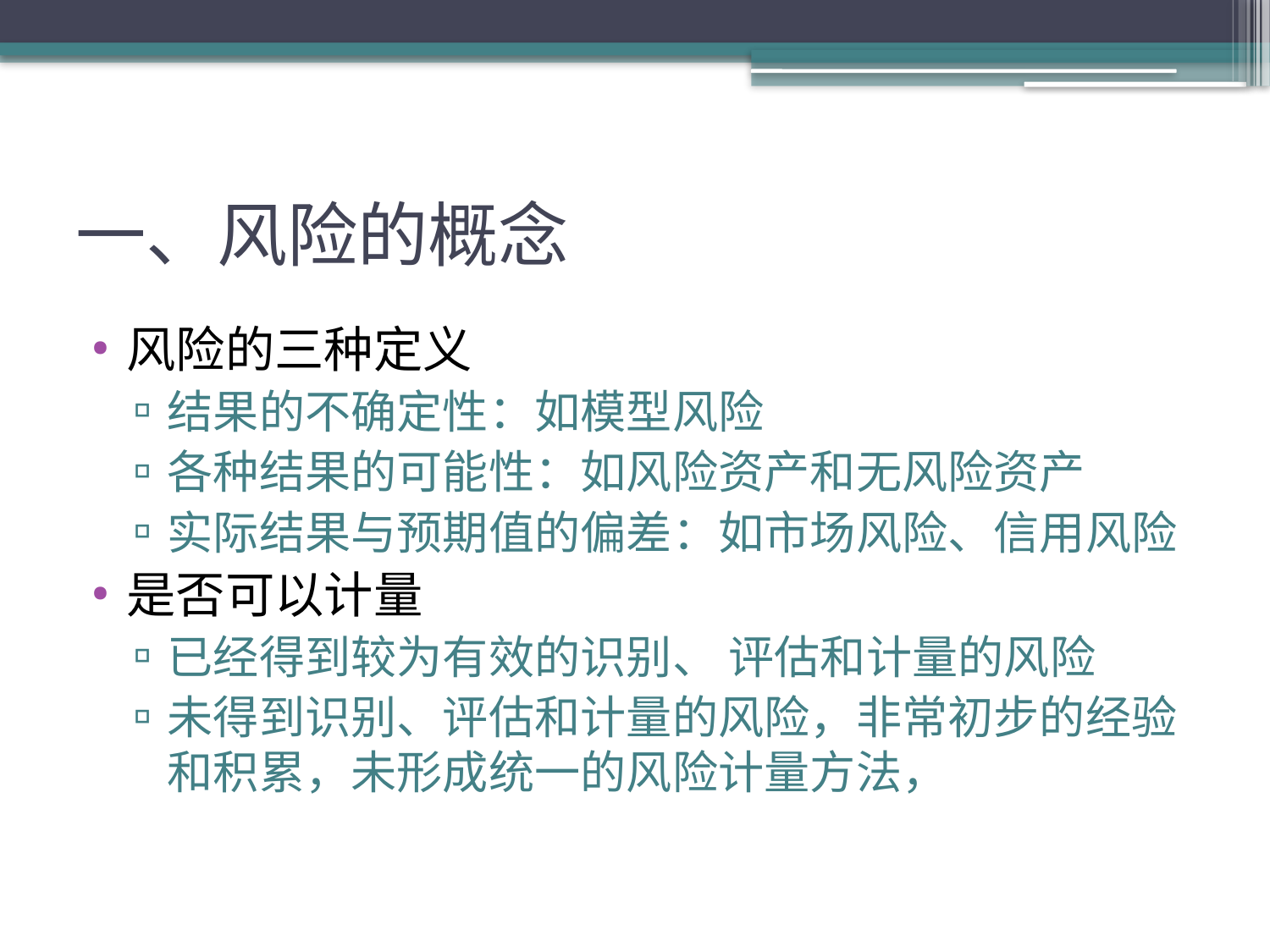

# 一、风险的概念
风险的三种定义
结果的不确定性：如模型风险
各种结果的可能性：如风险资产和无风险资产
实际结果与预期值的偏差：如市场风险、信用风险
是否可以计量
已经得到较为有效的识别、 评估和计量的风险
未得到识别、评估和计量的风险，非常初步的经验和积累，未形成统一的风险计量方法，